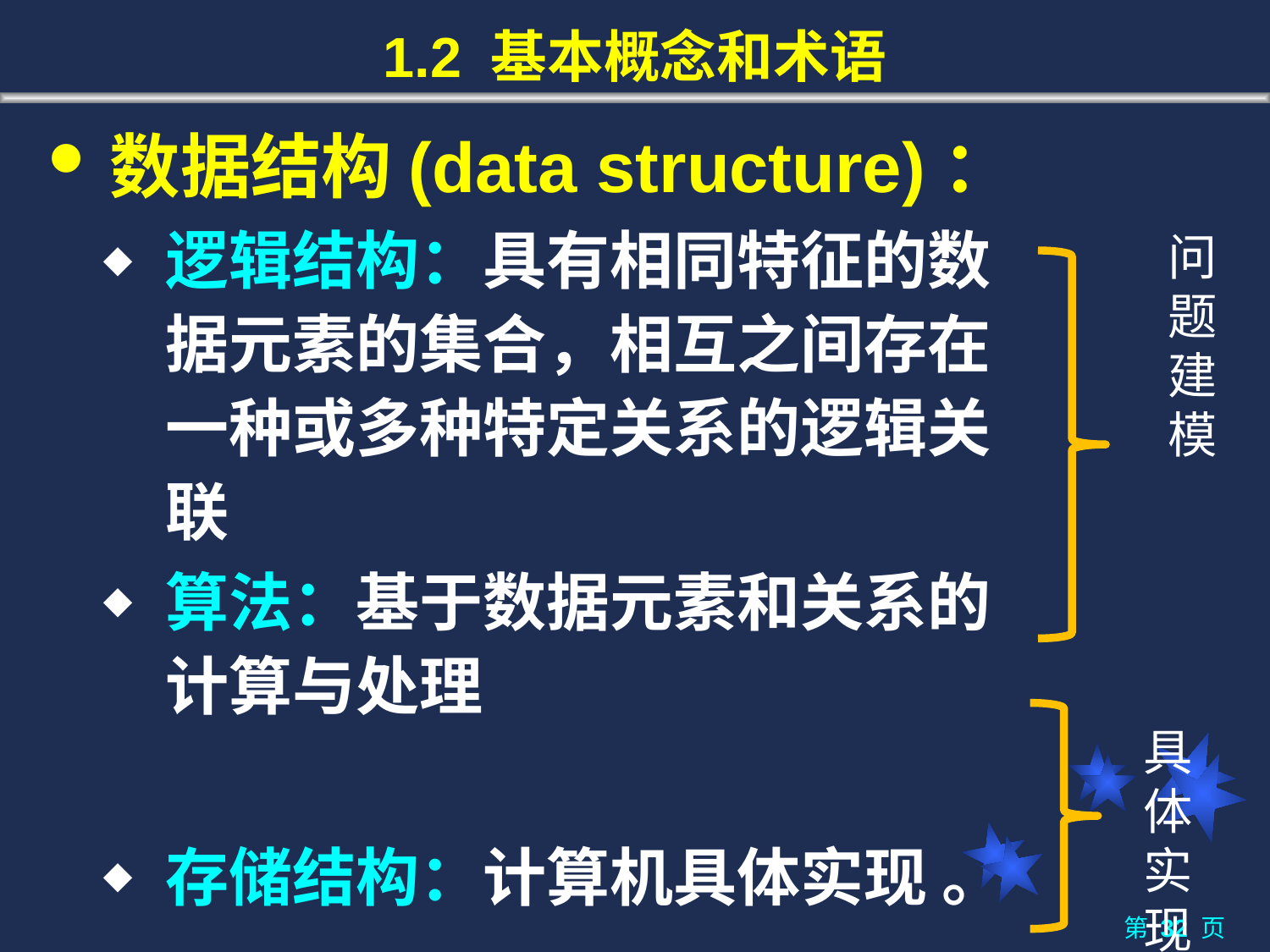

# 1.2 基本概念和术语
数据结构(data structure)：
逻辑结构：具有相同特征的数据元素的集合，相互之间存在一种或多种特定关系的逻辑关联
算法：基于数据元素和关系的计算与处理

存储结构：计算机具体实现 。
问题建模

具体实现
第 32 页